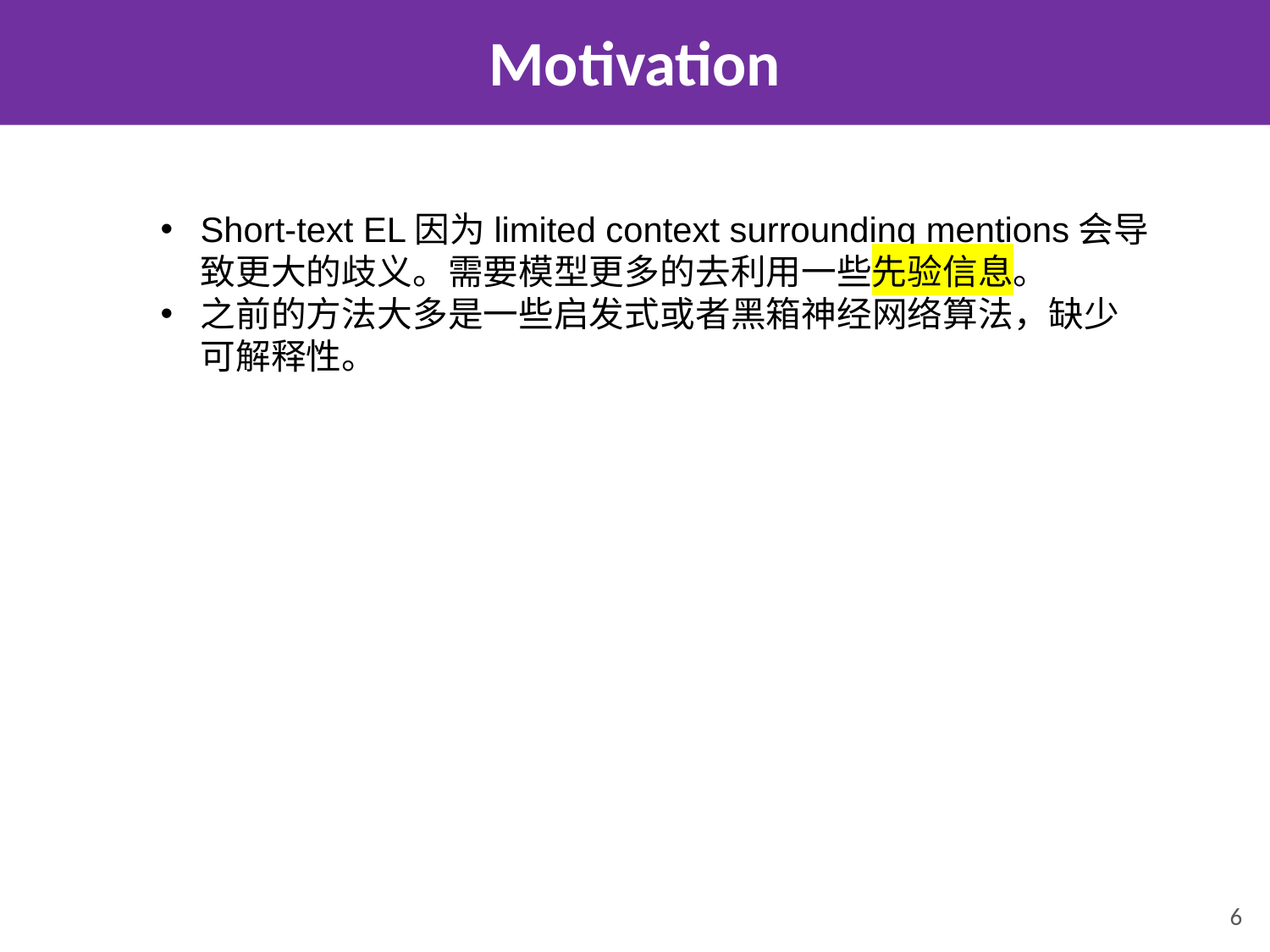

# Motivation
Short-text EL因为limited context surrounding mentions会导致更大的歧义。需要模型更多的去利用一些先验信息。
之前的方法大多是一些启发式或者黑箱神经网络算法，缺少可解释性。